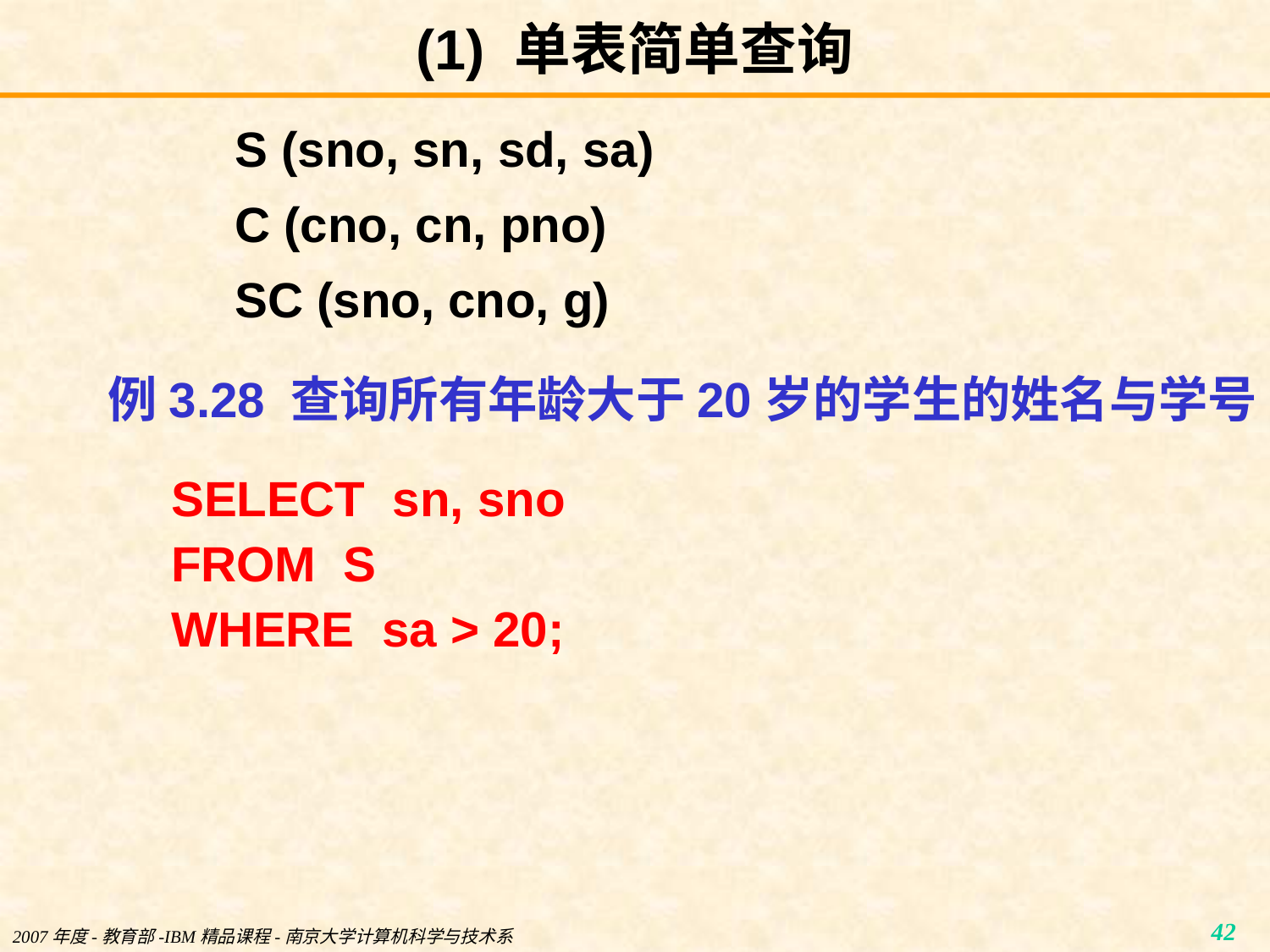

# (1) 单表简单查询
S (sno, sn, sd, sa)
C (cno, cn, pno)
SC (sno, cno, g)
例3.28 查询所有年龄大于20岁的学生的姓名与学号
SELECT  sn, sno
FROM  S
WHERE  sa > 20;
42
2007年度-教育部-IBM精品课程-南京大学计算机科学与技术系